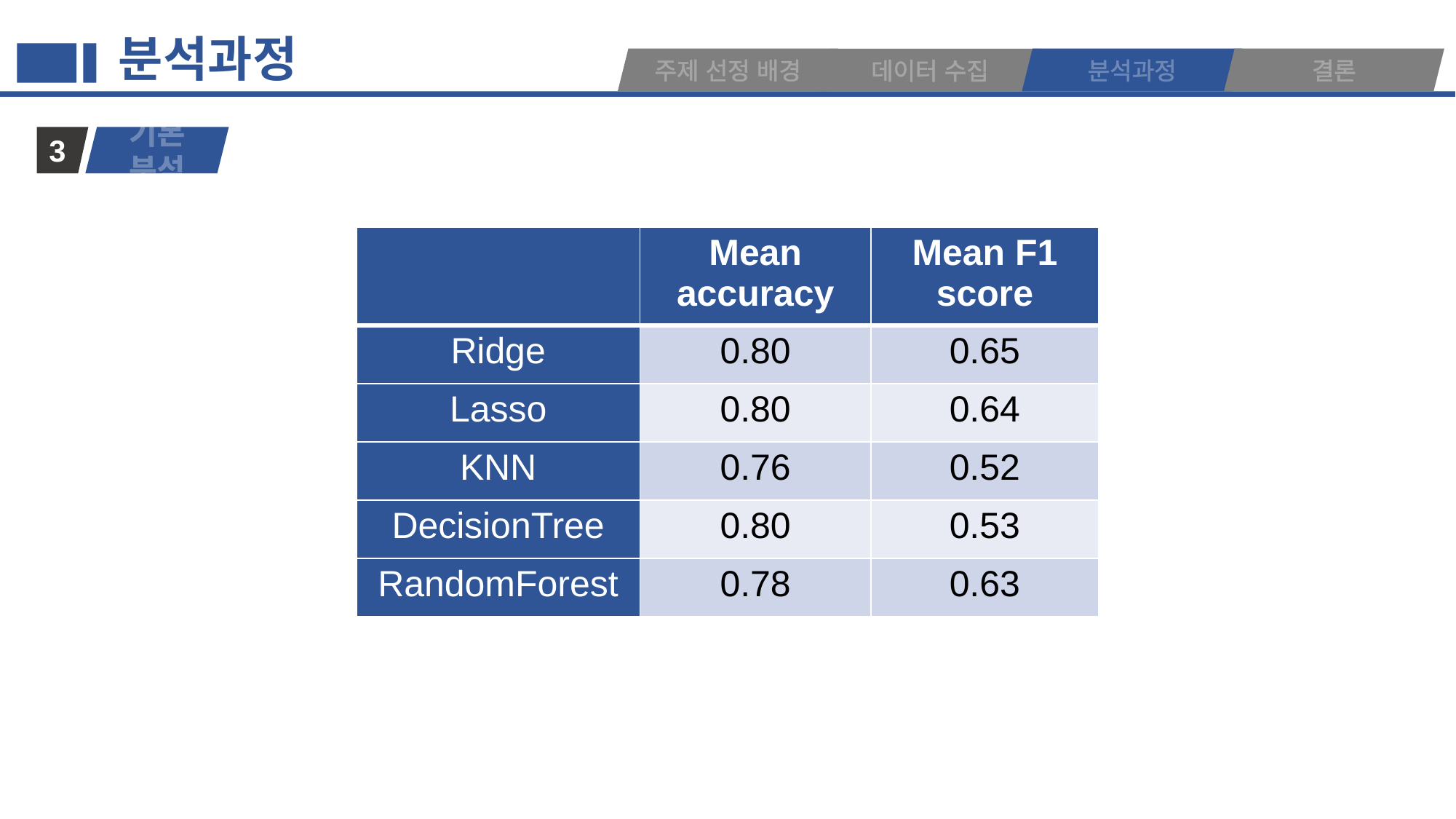

분석과정

주제 선정 배경
분석과정
결론
데이터 수집

기본 분석
3
|  | Mean accuracy | Mean F1 score |
| --- | --- | --- |
| Ridge | 0.80 | 0.65 |
| Lasso | 0.80 | 0.64 |
| KNN | 0.76 | 0.52 |
| DecisionTree | 0.80 | 0.53 |
| RandomForest | 0.78 | 0.63 |